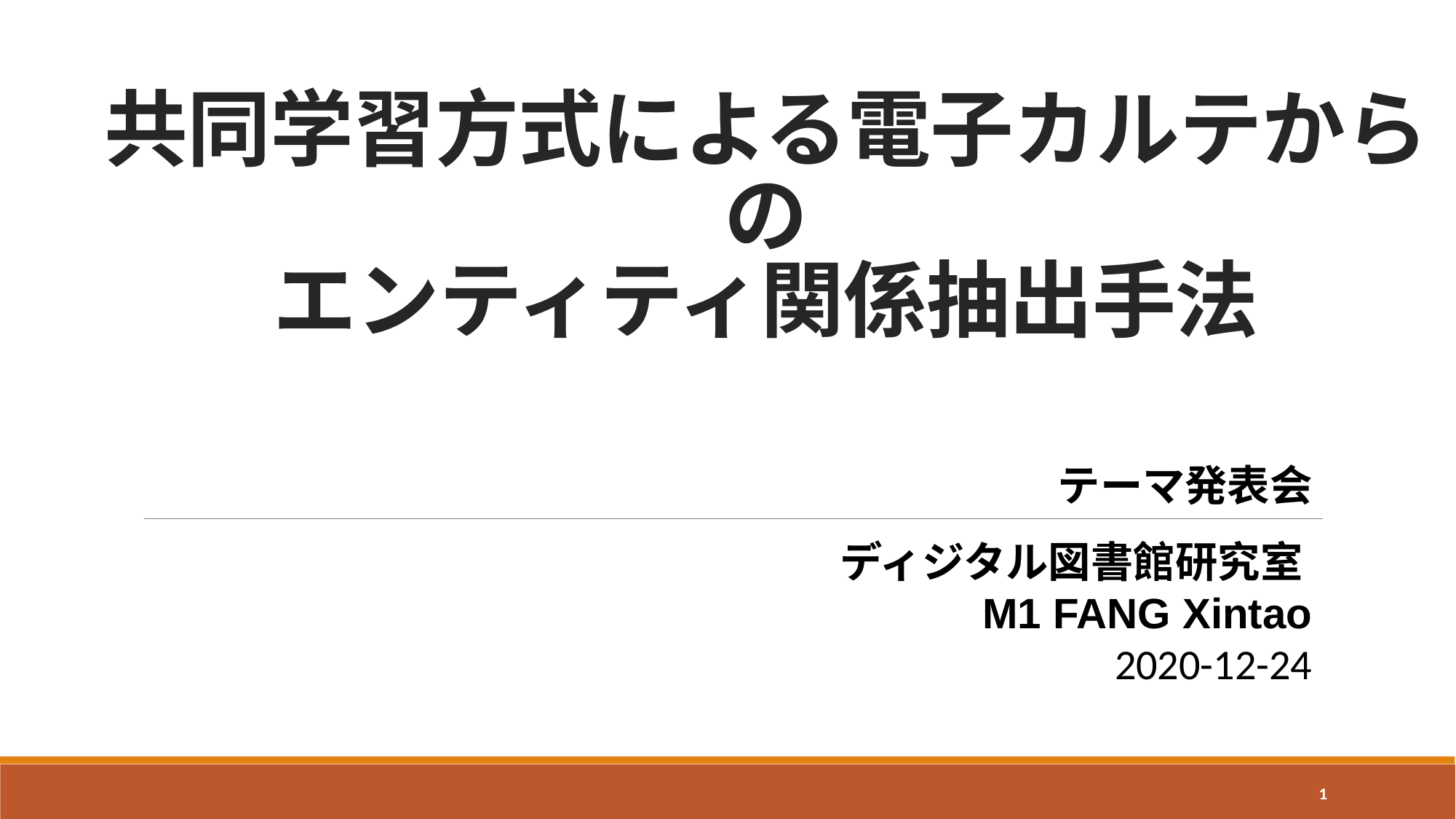

# 共同学習方式による電子カルテからの エンティティ関係抽出手法
テーマ発表会​
ディジタル図書館研究室 ​
M1 FANG Xintao​
2020-12-24
1